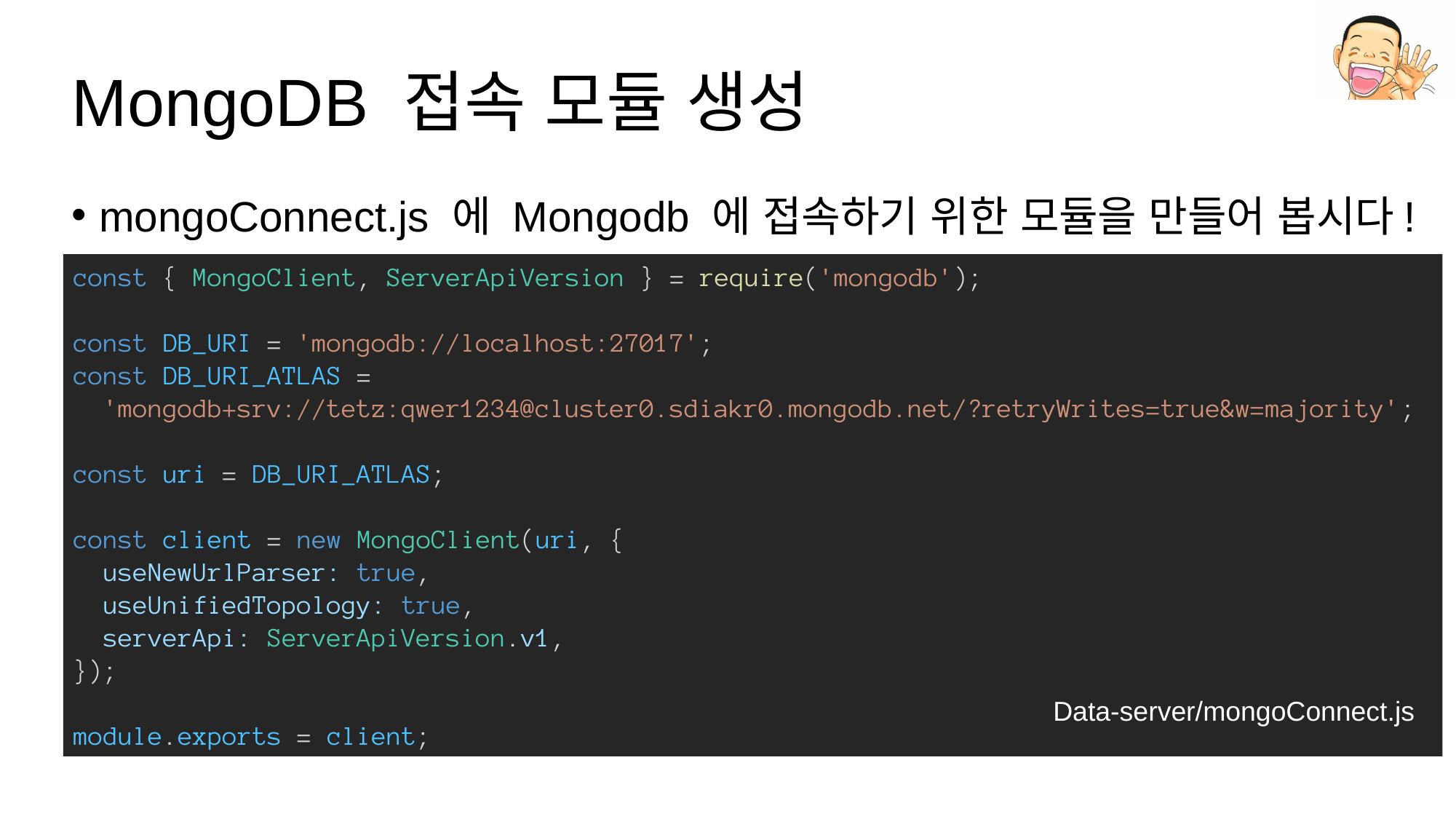

# MongoDB 접속 모듈 생성
mongoConnect.js 에 Mongodb 에 접속하기 위한 모듈을 만들어 봅시다!

const { MongoClient, ServerApiVersion } = require('mongodb');
const DB_URI = 'mongodb://localhost:27017';
const DB_URI_ATLAS =
  'mongodb+srv://tetz:qwer1234@cluster0.sdiakr0.mongodb.net/?retryWrites=true&w=majority';
const uri = DB_URI_ATLAS;
const client = new MongoClient(uri, {
  useNewUrlParser: true,
  useUnifiedTopology: true,
  serverApi: ServerApiVersion.v1,
});
module.exports = client;
Data-server/mongoConnect.js